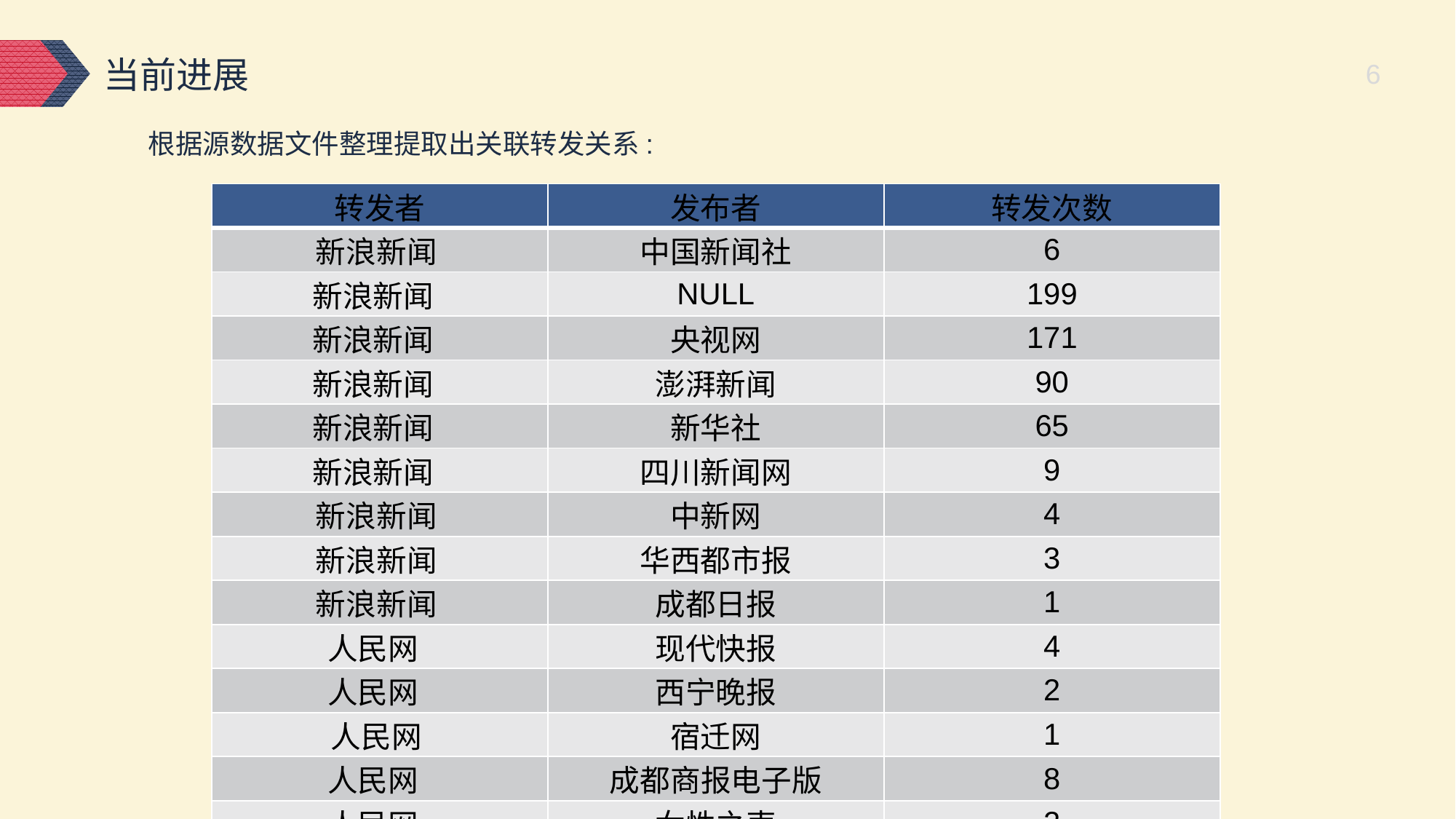

当前进展
根据源数据文件整理提取出关联转发关系:
| 转发者 | 发布者 | 转发次数 |
| --- | --- | --- |
| 新浪新闻 | 中国新闻社 | 6 |
| 新浪新闻 | NULL | 199 |
| 新浪新闻 | 央视网 | 171 |
| 新浪新闻 | 澎湃新闻 | 90 |
| 新浪新闻 | 新华社 | 65 |
| 新浪新闻 | 四川新闻网 | 9 |
| 新浪新闻 | 中新网 | 4 |
| 新浪新闻 | 华西都市报 | 3 |
| 新浪新闻 | 成都日报 | 1 |
| 人民网 | 现代快报 | 4 |
| 人民网 | 西宁晚报 | 2 |
| 人民网 | 宿迁网 | 1 |
| 人民网 | 成都商报电子版 | 8 |
| 人民网 | 女性之声 | 2 |